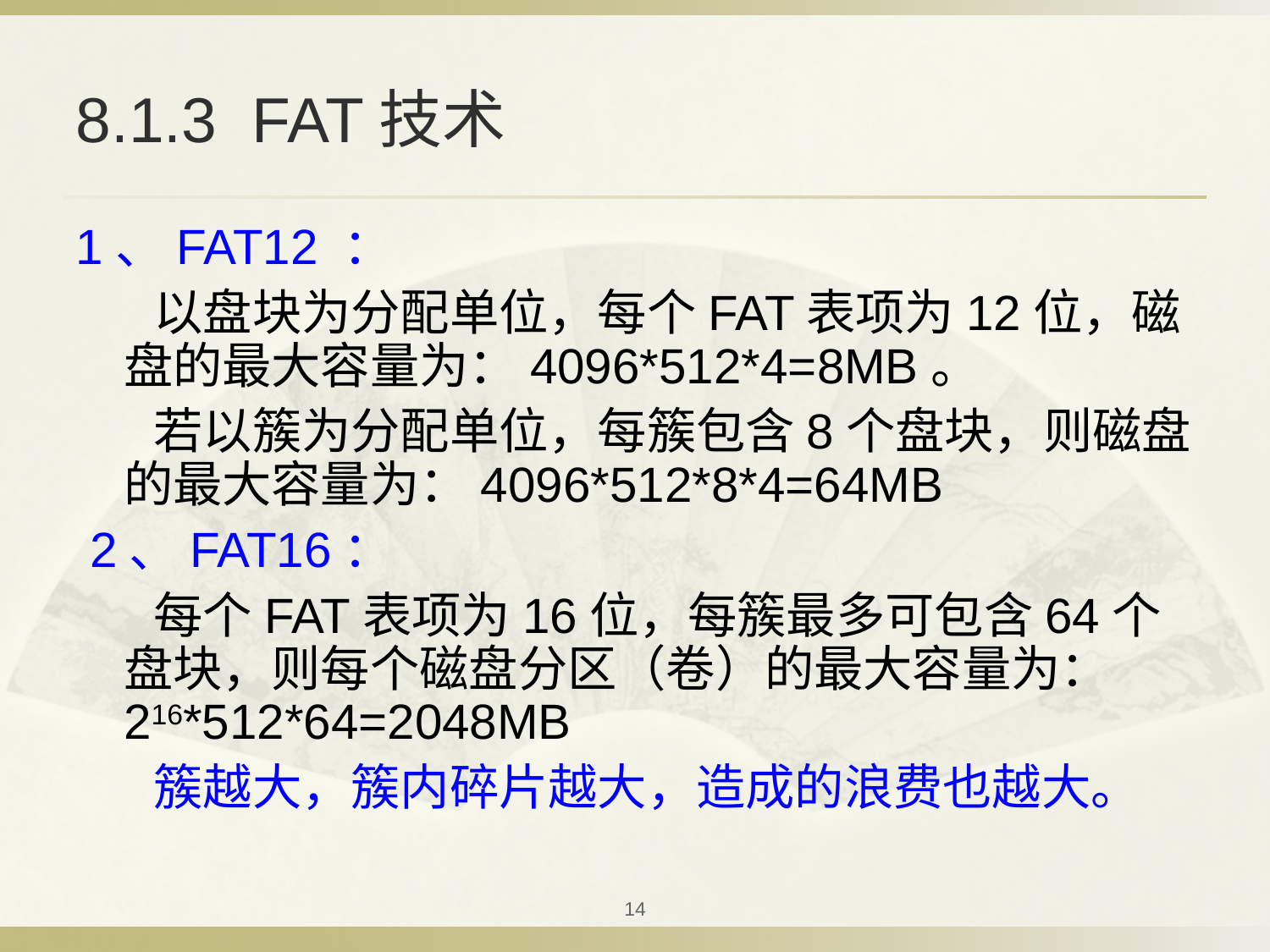

# 8.1.3  FAT技术
1、FAT12 ：
      以盘块为分配单位，每个FAT表项为12位，磁盘的最大容量为：4096*512*4=8MB。
      若以簇为分配单位，每簇包含8个盘块，则磁盘的最大容量为：4096*512*8*4=64MB
 2、FAT16：
      每个FAT表项为16位，每簇最多可包含64个盘块，则每个磁盘分区（卷）的最大容量为：216*512*64=2048MB
      簇越大，簇内碎片越大，造成的浪费也越大。
14